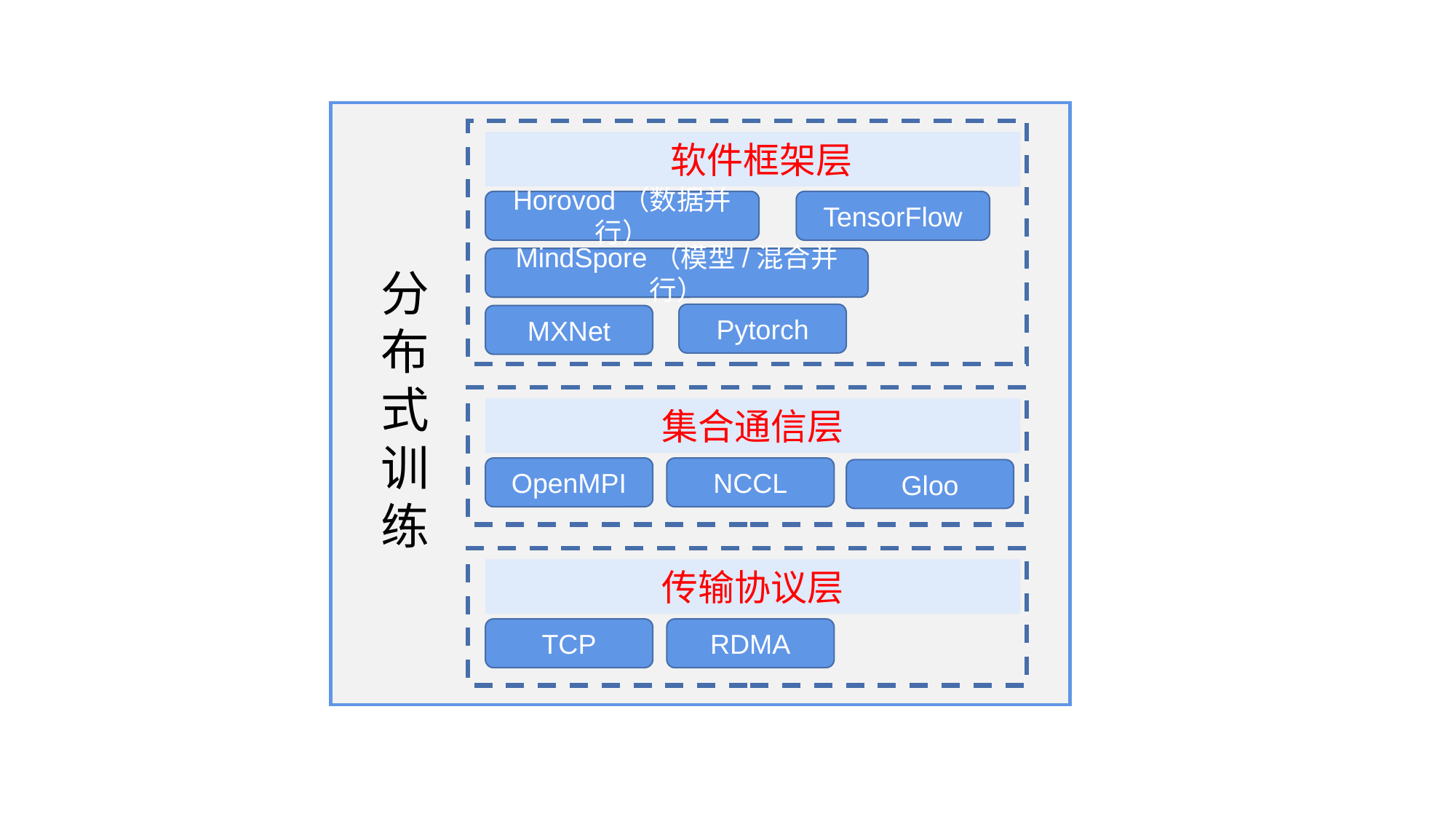

软件框架层
Horovod（数据并行）
TensorFlow
MindSpore（模型/混合并行）
分布式训练
Pytorch
MXNet

集合通信层
NCCL
OpenMPI
Gloo

传输协议层
RDMA
TCP